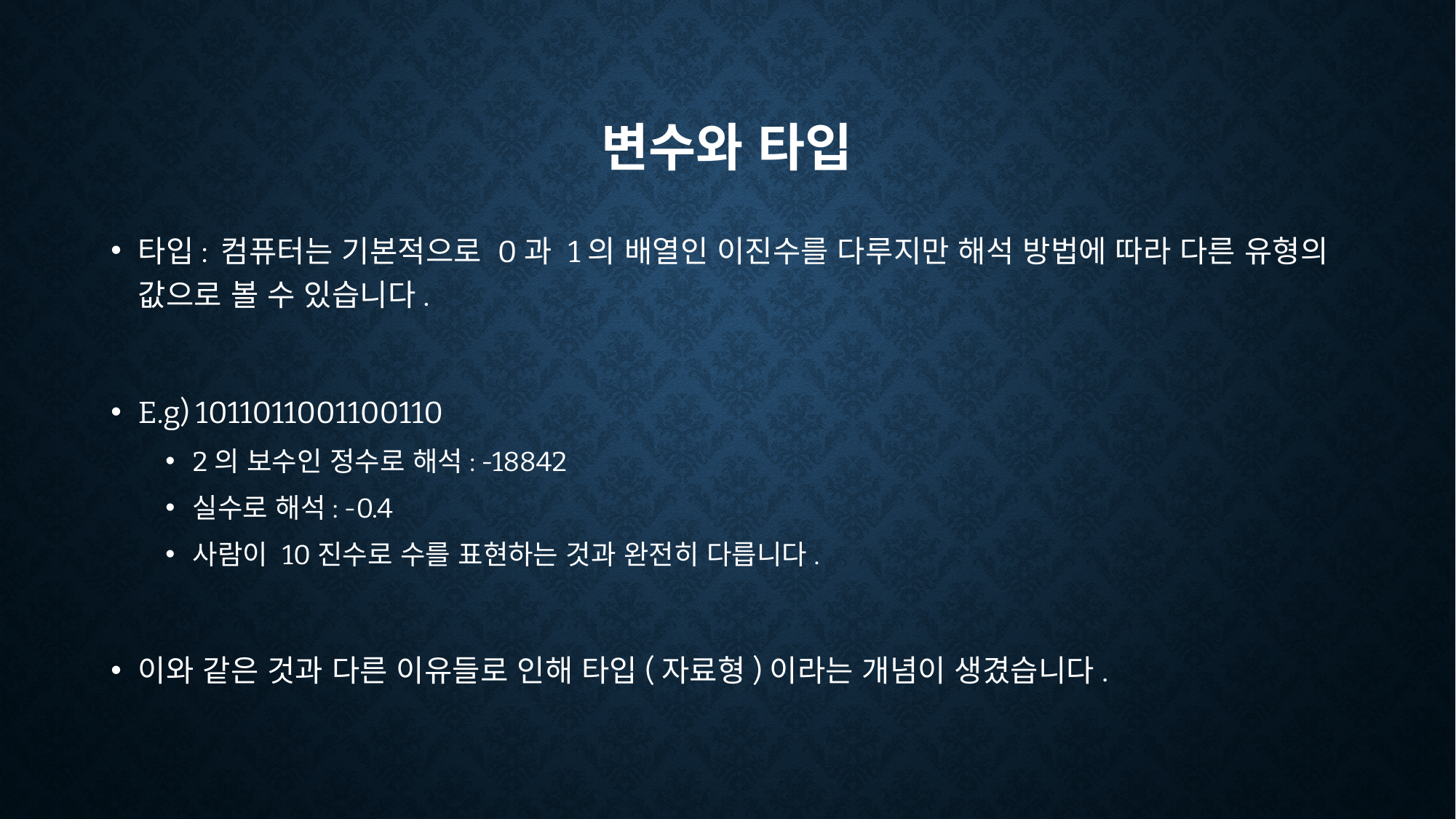

# 변수와 타입
타입: 컴퓨터는 기본적으로 0과 1의 배열인 이진수를 다루지만 해석 방법에 따라 다른 유형의 값으로 볼 수 있습니다.

E.g) 1011011001100110
2의 보수인 정수로 해석: -18842
실수로 해석: -0.4
사람이 10진수로 수를 표현하는 것과 완전히 다릅니다.

이와 같은 것과 다른 이유들로 인해 타입(자료형)이라는 개념이 생겼습니다.